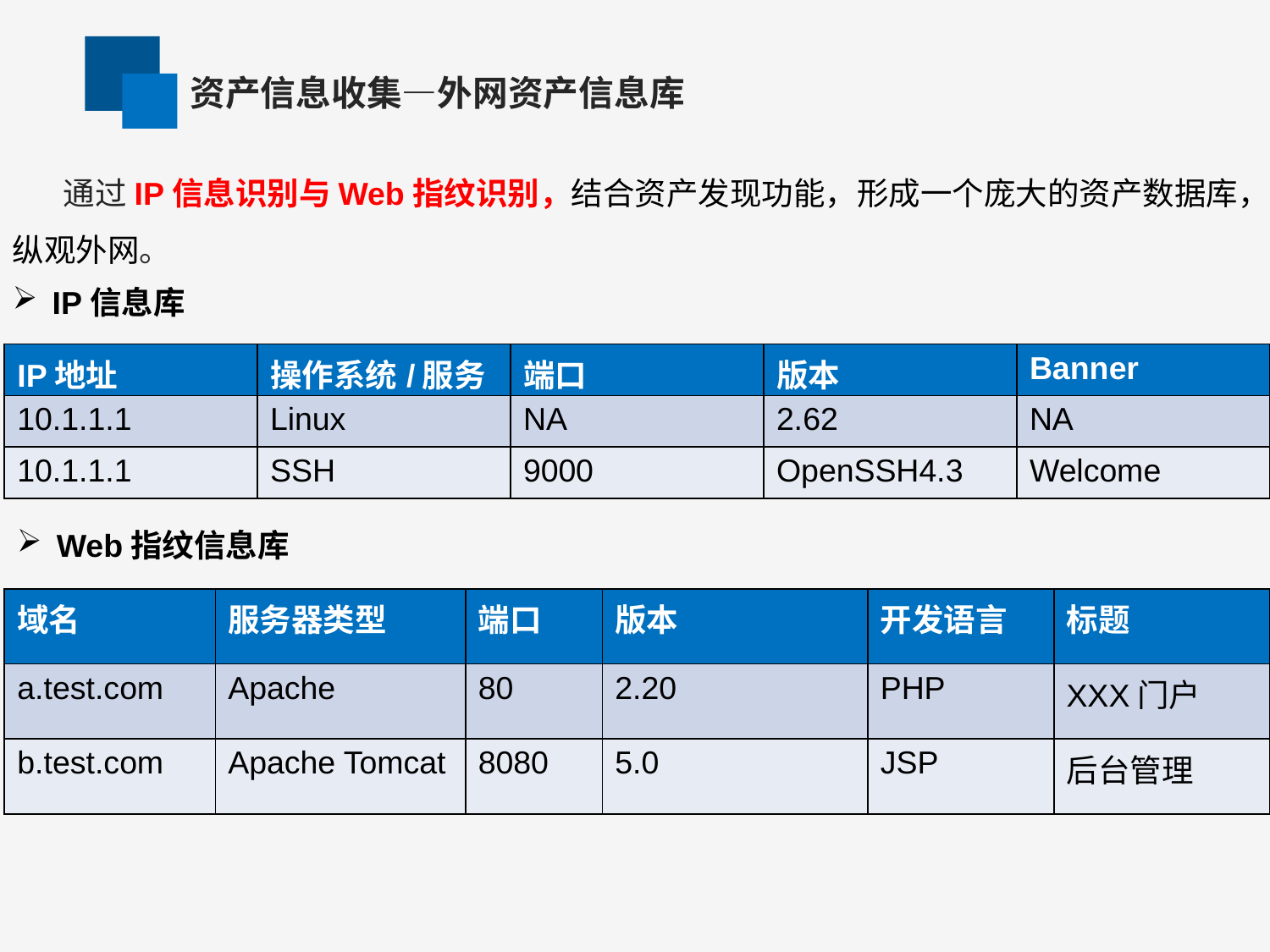

资产信息收集—外网资产信息库
      通过IP信息识别与Web指纹识别，结合资产发现功能，形成一个庞大的资产数据库，纵观外网。
IP信息库
| IP地址 | 操作系统/服务 | 端口 | 版本 | Banner |
| --- | --- | --- | --- | --- |
| 10.1.1.1 | Linux | NA | 2.62 | NA |
| 10.1.1.1 | SSH | 9000 | OpenSSH4.3 | Welcome |
Web指纹信息库
| 域名 | 服务器类型 | 端口 | 版本 | 开发语言 | 标题 |
| --- | --- | --- | --- | --- | --- |
| a.test.com | Apache | 80 | 2.20 | PHP | XXX门户 |
| b.test.com | Apache Tomcat | 8080 | 5.0 | JSP | 后台管理 |